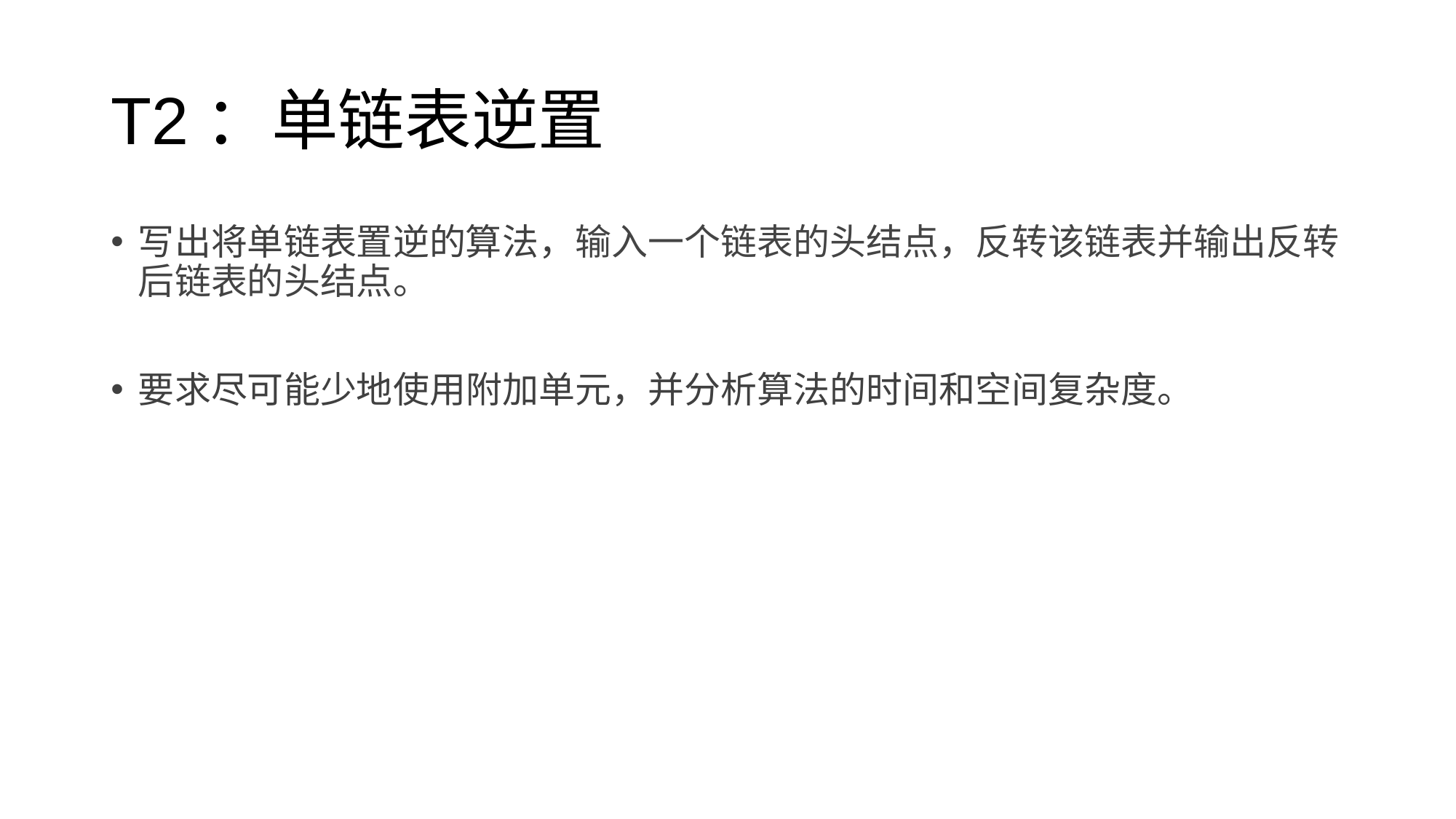

# T2：单链表逆置
写出将单链表置逆的算法，输⼊⼀个链表的头结点，反转该链表并输出反转后链表的头结点。

要求尽可能少地使⽤附加单元，并分析算法的时间和空间复杂度。